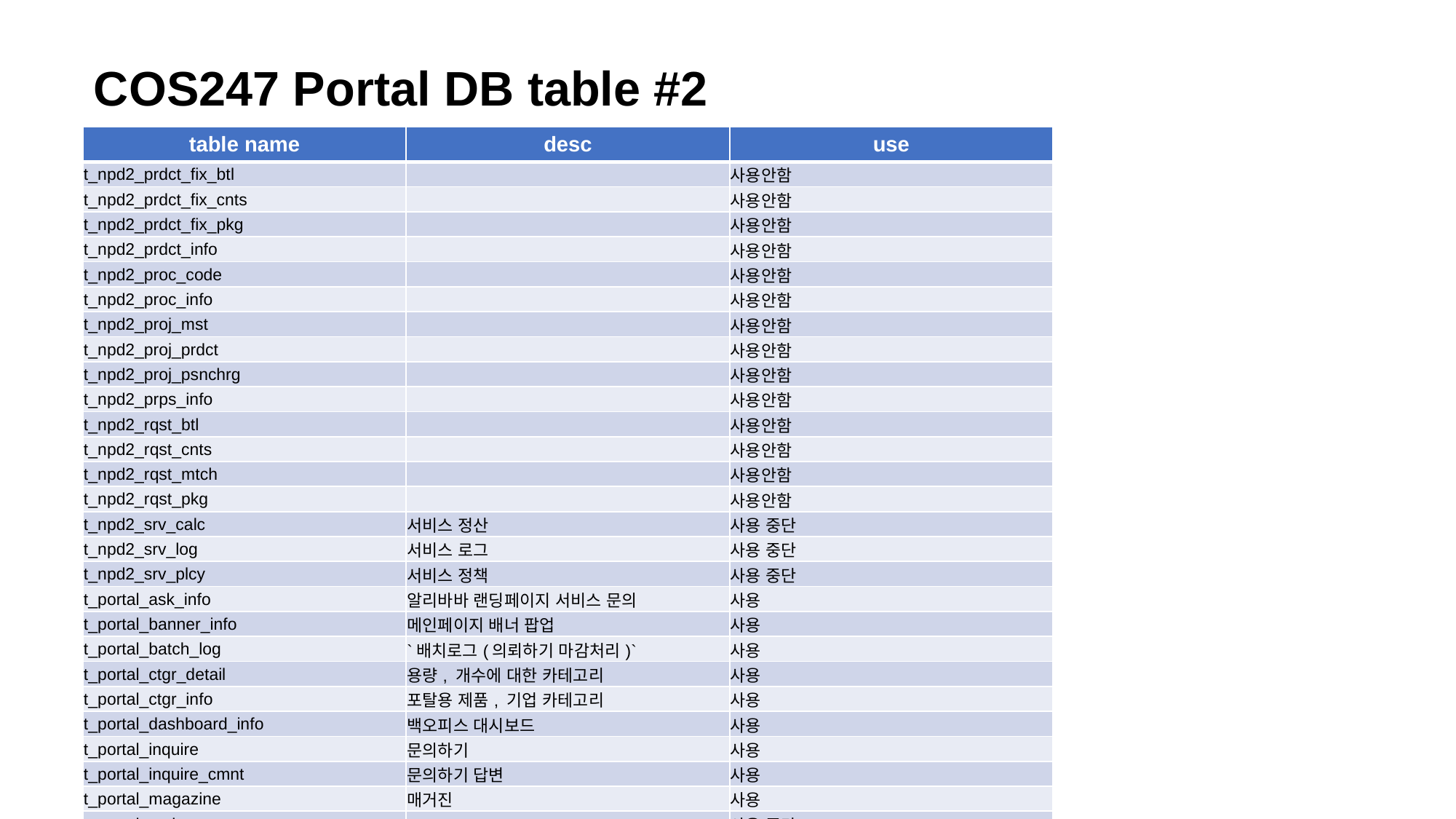

COS247 Portal DB table #2
| table name | desc | use |
| --- | --- | --- |
| t\_npd2\_prdct\_fix\_btl |  | 사용안함 |
| t\_npd2\_prdct\_fix\_cnts |  | 사용안함 |
| t\_npd2\_prdct\_fix\_pkg |  | 사용안함 |
| t\_npd2\_prdct\_info |  | 사용안함 |
| t\_npd2\_proc\_code |  | 사용안함 |
| t\_npd2\_proc\_info |  | 사용안함 |
| t\_npd2\_proj\_mst |  | 사용안함 |
| t\_npd2\_proj\_prdct |  | 사용안함 |
| t\_npd2\_proj\_psnchrg |  | 사용안함 |
| t\_npd2\_prps\_info |  | 사용안함 |
| t\_npd2\_rqst\_btl |  | 사용안함 |
| t\_npd2\_rqst\_cnts |  | 사용안함 |
| t\_npd2\_rqst\_mtch |  | 사용안함 |
| t\_npd2\_rqst\_pkg |  | 사용안함 |
| t\_npd2\_srv\_calc | 서비스 정산 | 사용 중단 |
| t\_npd2\_srv\_log | 서비스 로그 | 사용 중단 |
| t\_npd2\_srv\_plcy | 서비스 정책 | 사용 중단 |
| t\_portal\_ask\_info | 알리바바 랜딩페이지 서비스 문의 | 사용 |
| t\_portal\_banner\_info | 메인페이지 배너 팝업 | 사용 |
| t\_portal\_batch\_log | `배치로그(의뢰하기 마감처리)` | 사용 |
| t\_portal\_ctgr\_detail | 용량, 개수에 대한 카테고리 | 사용 |
| t\_portal\_ctgr\_info | 포탈용 제품, 기업 카테고리 | 사용 |
| t\_portal\_dashboard\_info | 백오피스 대시보드 | 사용 |
| t\_portal\_inquire | 문의하기 | 사용 |
| t\_portal\_inquire\_cmnt | 문의하기 답변 | 사용 |
| t\_portal\_magazine | 매거진 | 사용 |
| t\_portal\_main |  | 사용 중단 |
| t\_portal\_main\_magazine\_manage | 메인페이지에 선별된 매거진 보이는거 | 사용 |
| t\_portal\_mp\_edit\_cmpnprd |  | 사용안함 |
| t\_portal\_mp\_edit\_cnts |  | 사용안함 |
| t\_portal\_oauth\_mbr | 소셜로그인 | 사용 |